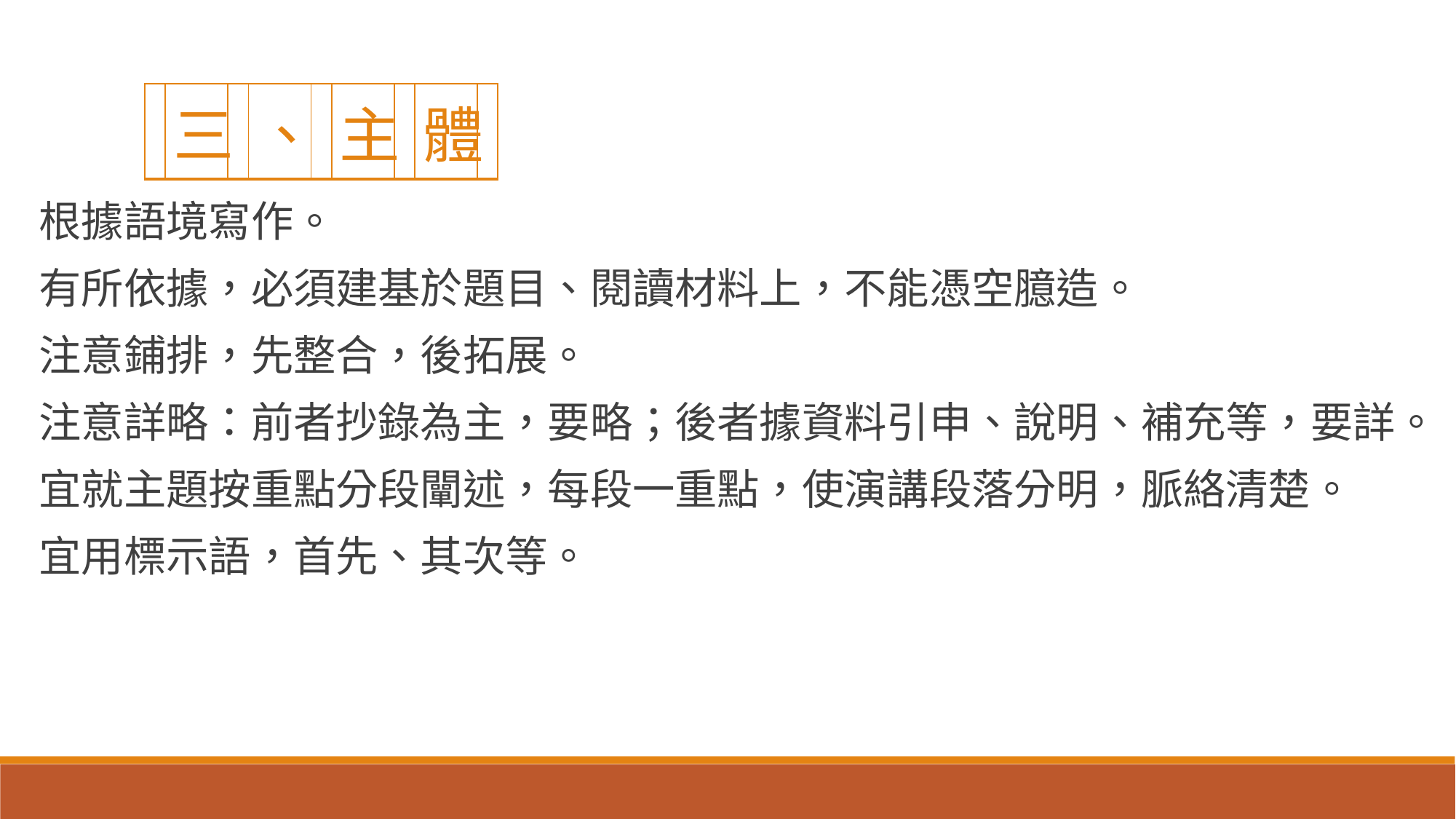

|  | 三 |  | 、 |  | 主 |  | 體 |  |
| --- | --- | --- | --- | --- | --- | --- | --- | --- |
根據語境寫作。
有所依據，必須建基於題目、閱讀材料上，不能憑空臆造。
注意鋪排，先整合，後拓展。
注意詳略：前者抄錄為主，要略；後者據資料引申、說明、補充等，要詳。
宜就主題按重點分段闡述，每段一重點，使演講段落分明，脈絡清楚。
宜用標示語，首先、其次等。